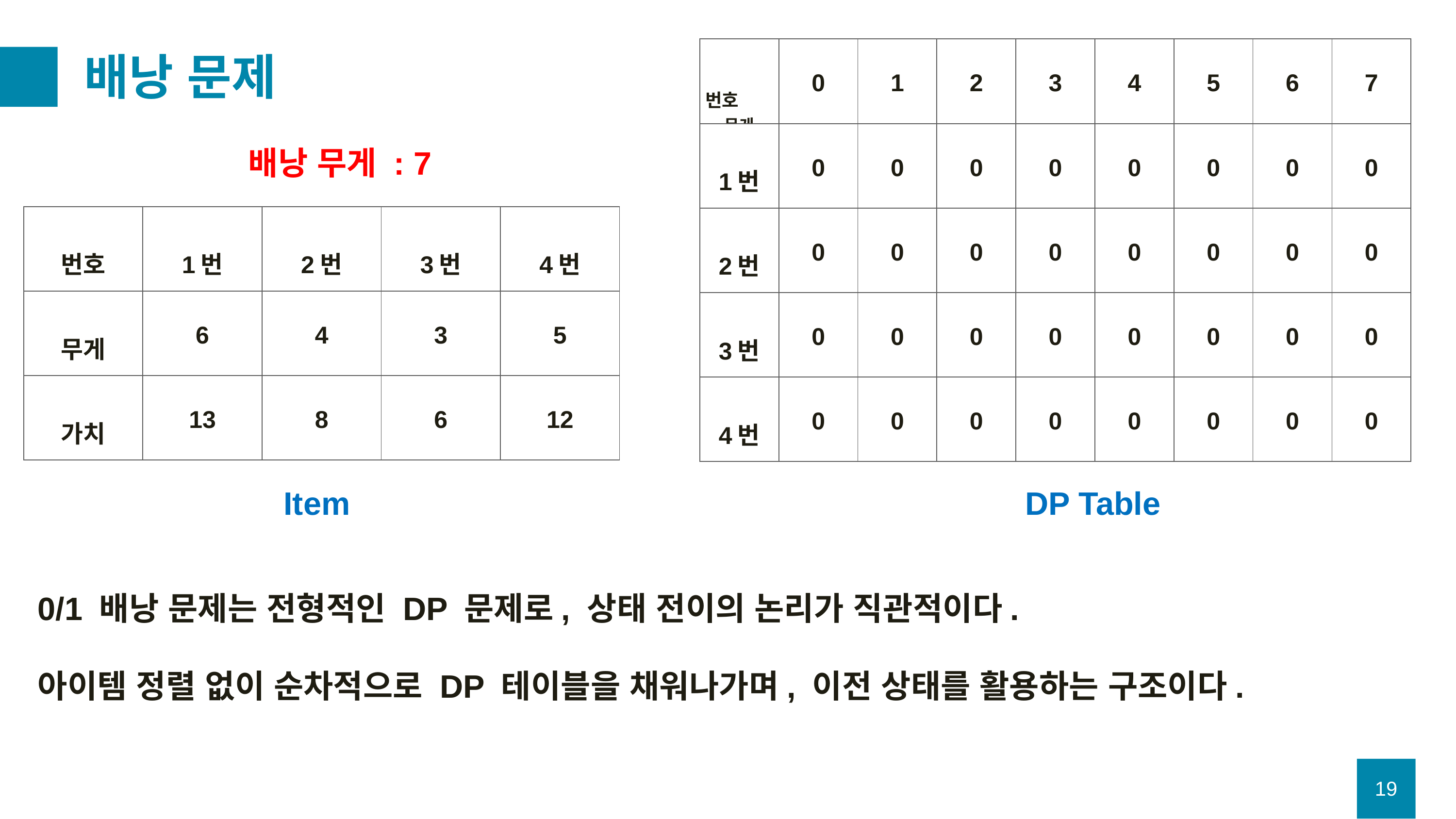

# 배낭 문제
| 무게 | 0 | 1 | 2 | 3 | 4 | 5 | 6 | 7 |
| --- | --- | --- | --- | --- | --- | --- | --- | --- |
| 1번 | 0 | 0 | 0 | 0 | 0 | 0 | 0 | 0 |
| 2번 | 0 | 0 | 0 | 0 | 0 | 0 | 0 | 0 |
| 3번 | 0 | 0 | 0 | 0 | 0 | 0 | 0 | 0 |
| 4번 | 0 | 0 | 0 | 0 | 0 | 0 | 0 | 0 |
번호
배낭 무게 : 7
| 번호 | 1번 | 2번 | 3번 | 4번 |
| --- | --- | --- | --- | --- |
| 무게 | 6 | 4 | 3 | 5 |
| 가치 | 13 | 8 | 6 | 12 |
DP Table
Item
0/1 배낭 문제는 전형적인 DP 문제로, 상태 전이의 논리가 직관적이다.

아이템 정렬 없이 순차적으로 DP 테이블을 채워나가며, 이전 상태를 활용하는 구조이다.

19